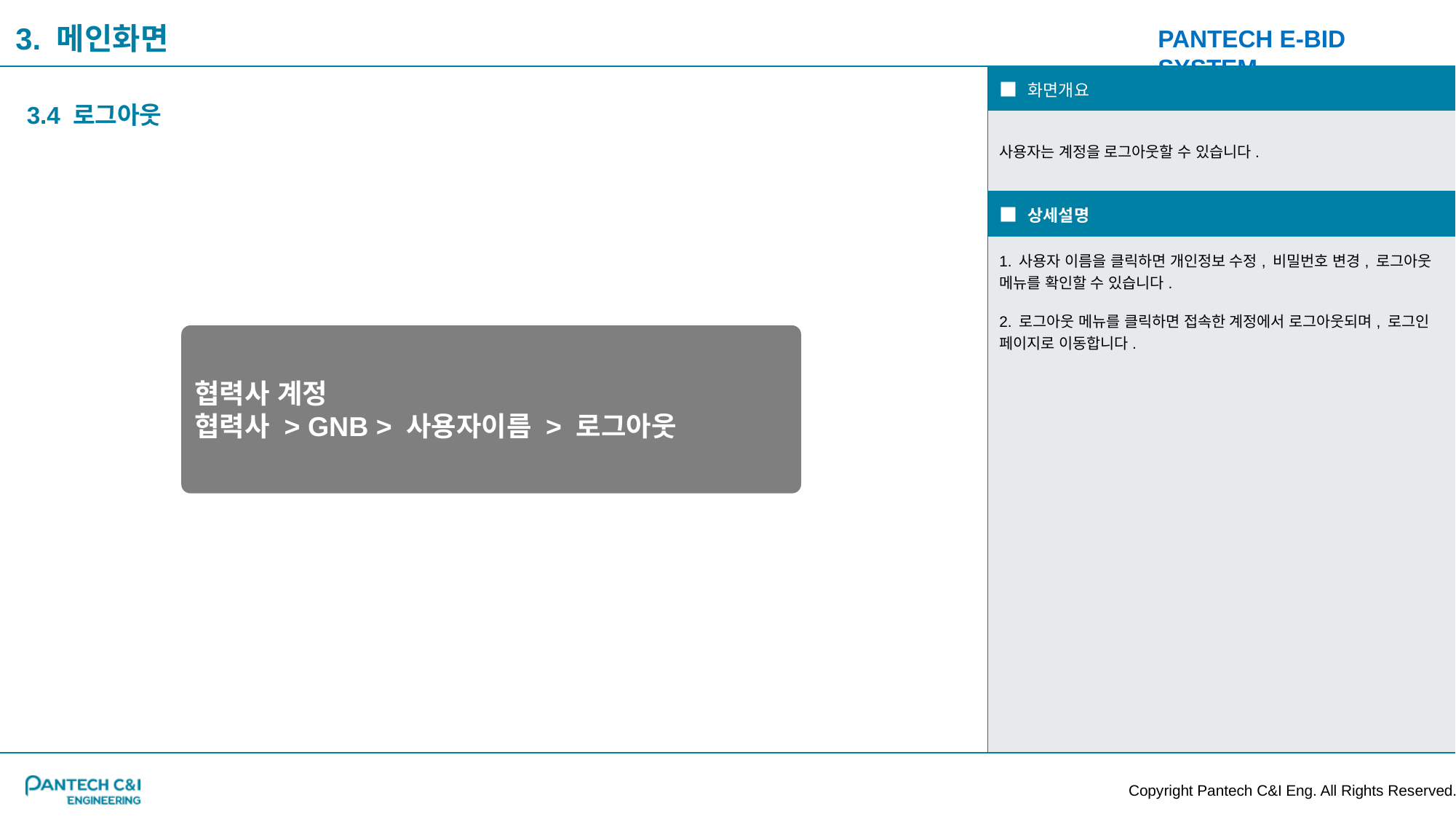

3. 메인화면
| ■ 화면개요 |
| --- |
| 사용자는 계정을 로그아웃할 수 있습니다. |
| ■ 상세설명 |
| 1. 사용자 이름을 클릭하면 개인정보 수정, 비밀번호 변경, 로그아웃 메뉴를 확인할 수 있습니다. 2. 로그아웃 메뉴를 클릭하면 접속한 계정에서 로그아웃되며, 로그인 페이지로 이동합니다. |
3.4 로그아웃
협력사 계정
협력사 > GNB > 사용자이름 > 로그아웃